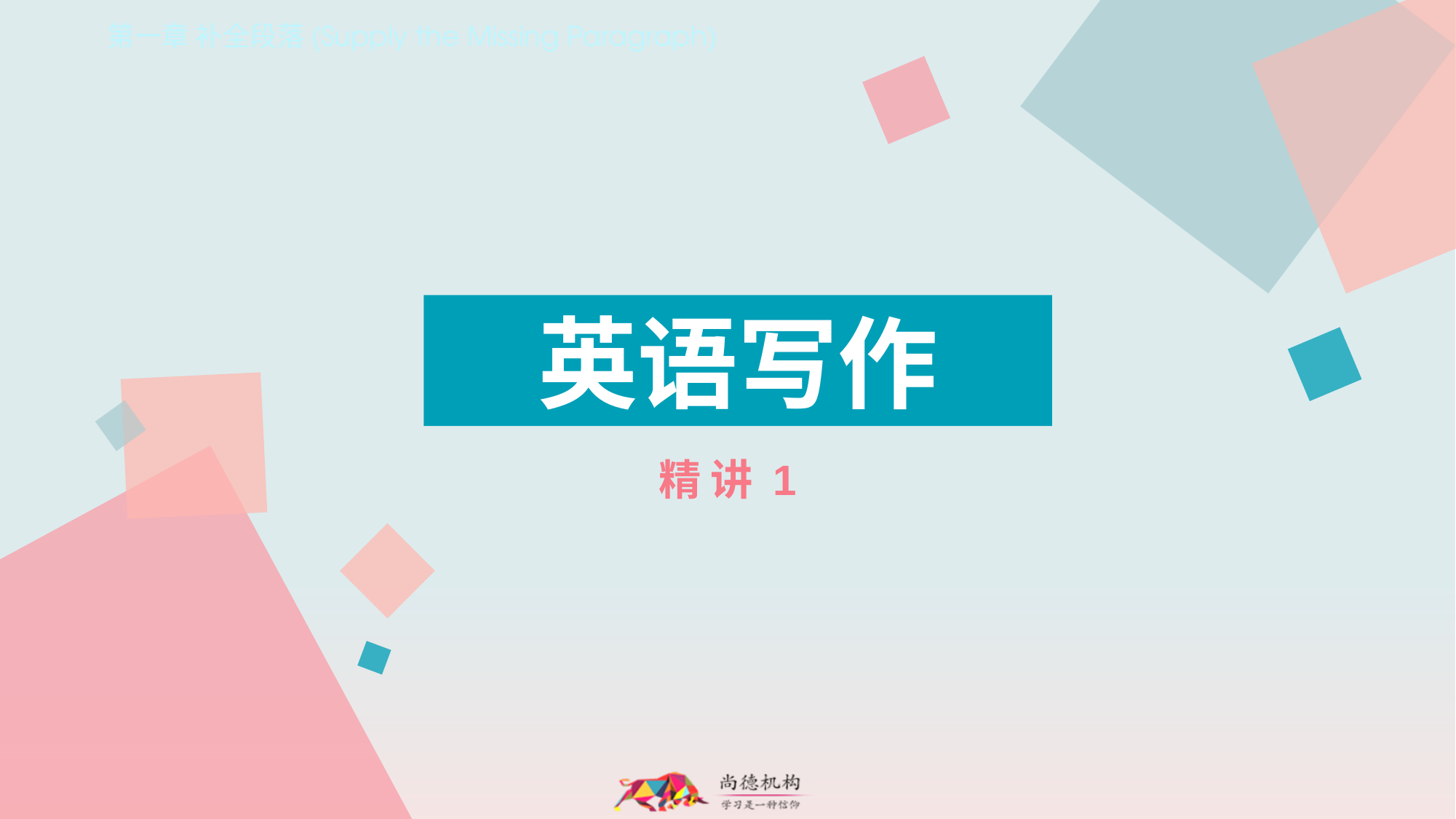

第一章 补全段落(Supply the Missing Paragraph)
英语写作
精 讲 1